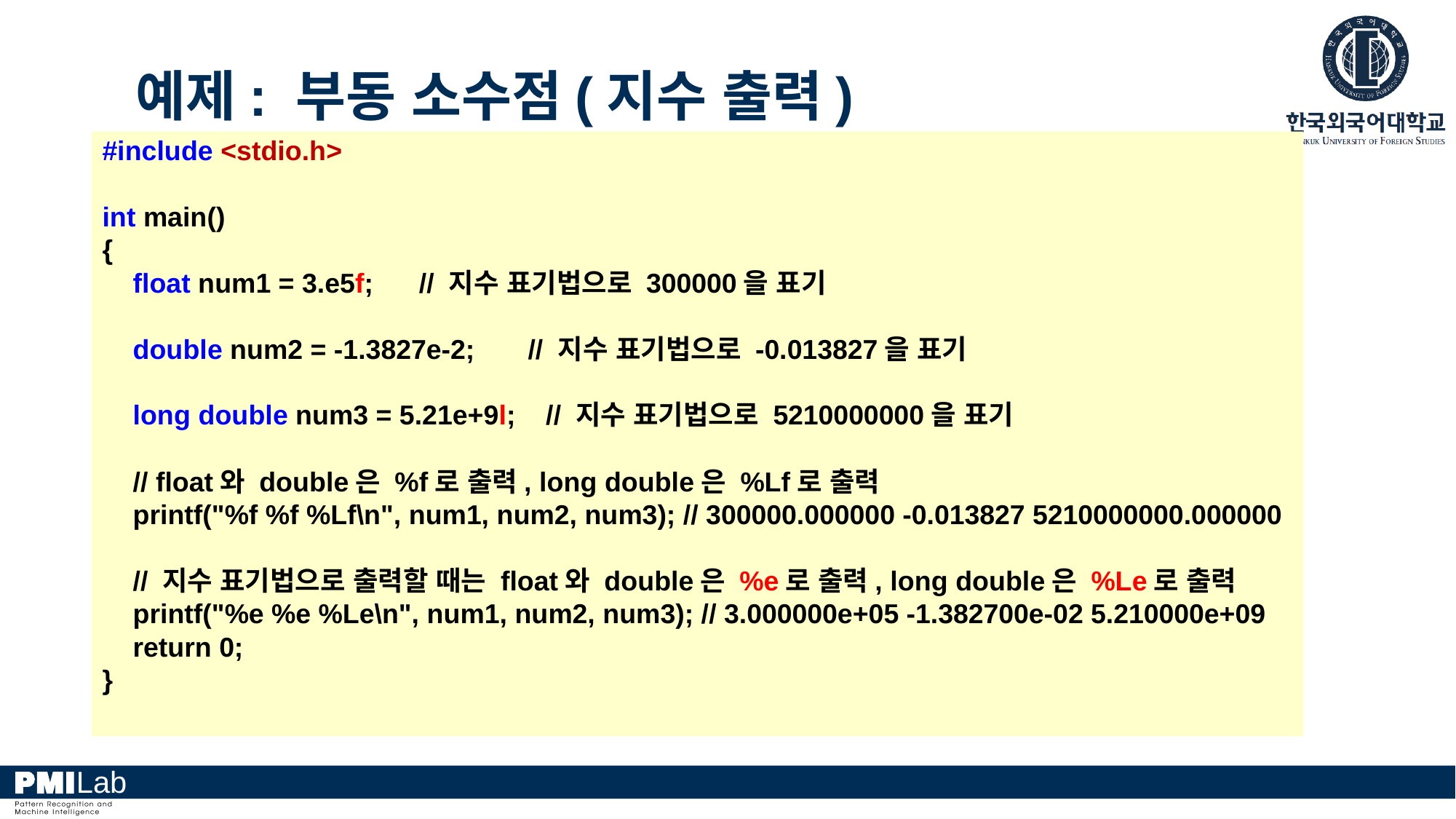

예제: 부동 소수점(지수 출력)
#include <stdio.h>

int main()
{
    float num1 = 3.e5f;      // 지수 표기법으로 300000을 표기

    double num2 = -1.3827e-2;       // 지수 표기법으로 -0.013827을 표기

    long double num3 = 5.21e+9l;    // 지수 표기법으로 5210000000을 표기

    // float와 double은 %f로 출력, long double은 %Lf로 출력
    printf("%f %f %Lf\n", num1, num2, num3); // 300000.000000 -0.013827 5210000000.000000

    // 지수 표기법으로 출력할 때는 float와 double은 %e로 출력, long double은 %Le로 출력
    printf("%e %e %Le\n", num1, num2, num3); // 3.000000e+05 -1.382700e-02 5.210000e+09
    return 0;
}